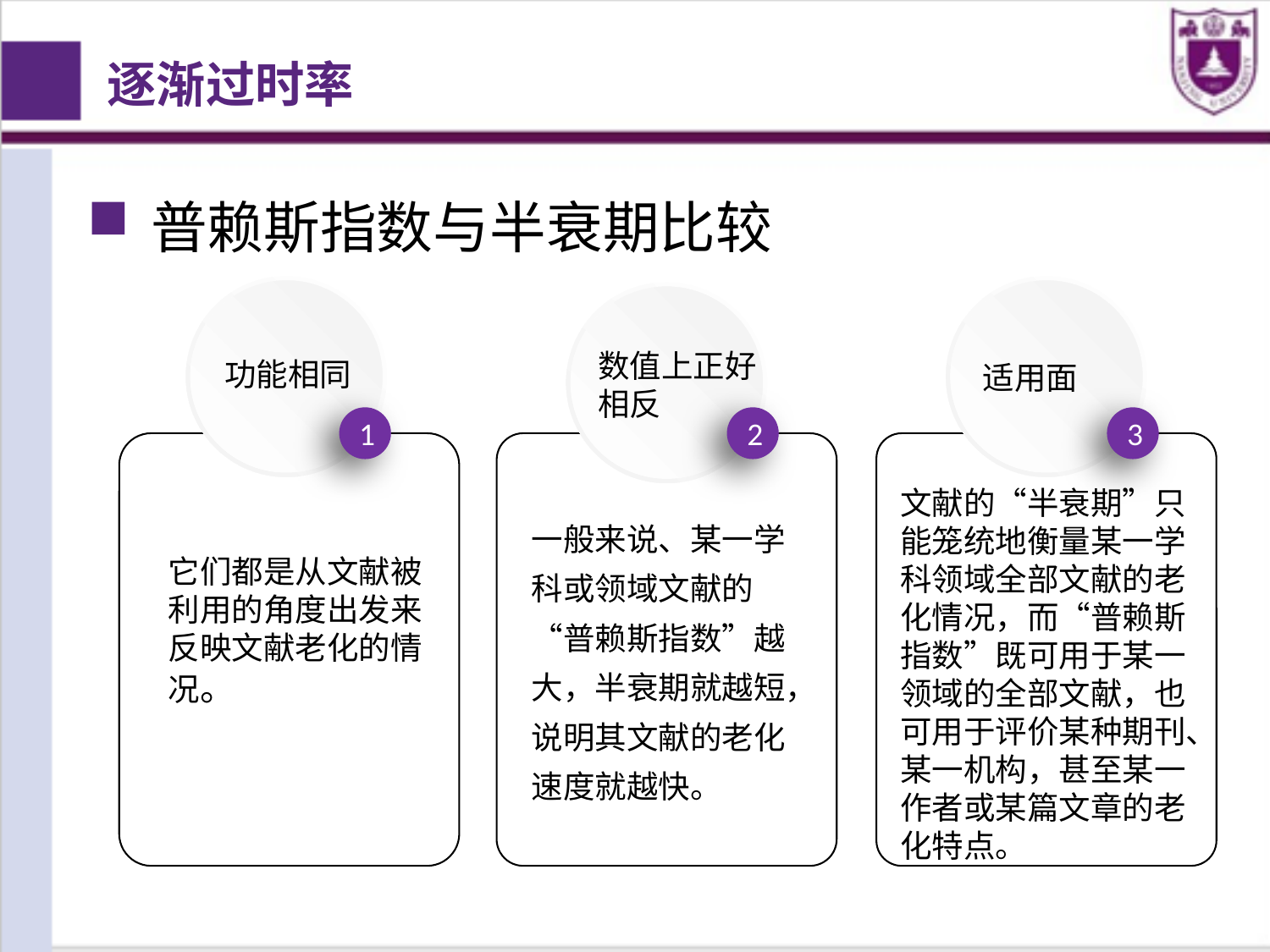

逐渐过时率
# 普赖斯指数与半衰期比较

数值上正好
相反
功能相同
适用面
1
2
3

文献的“半衰期”只能笼统地衡量某一学科领域全部文献的老化情况，而“普赖斯指数”既可用于某一领域的全部文献，也可用于评价某种期刊、某一机构，甚至某一作者或某篇文章的老化特点。
一般来说、某一学科或领域文献的“普赖斯指数”越大，半衰期就越短，说明其文献的老化速度就越快。
它们都是从文献被利用的角度出发来反映文献老化的情况。